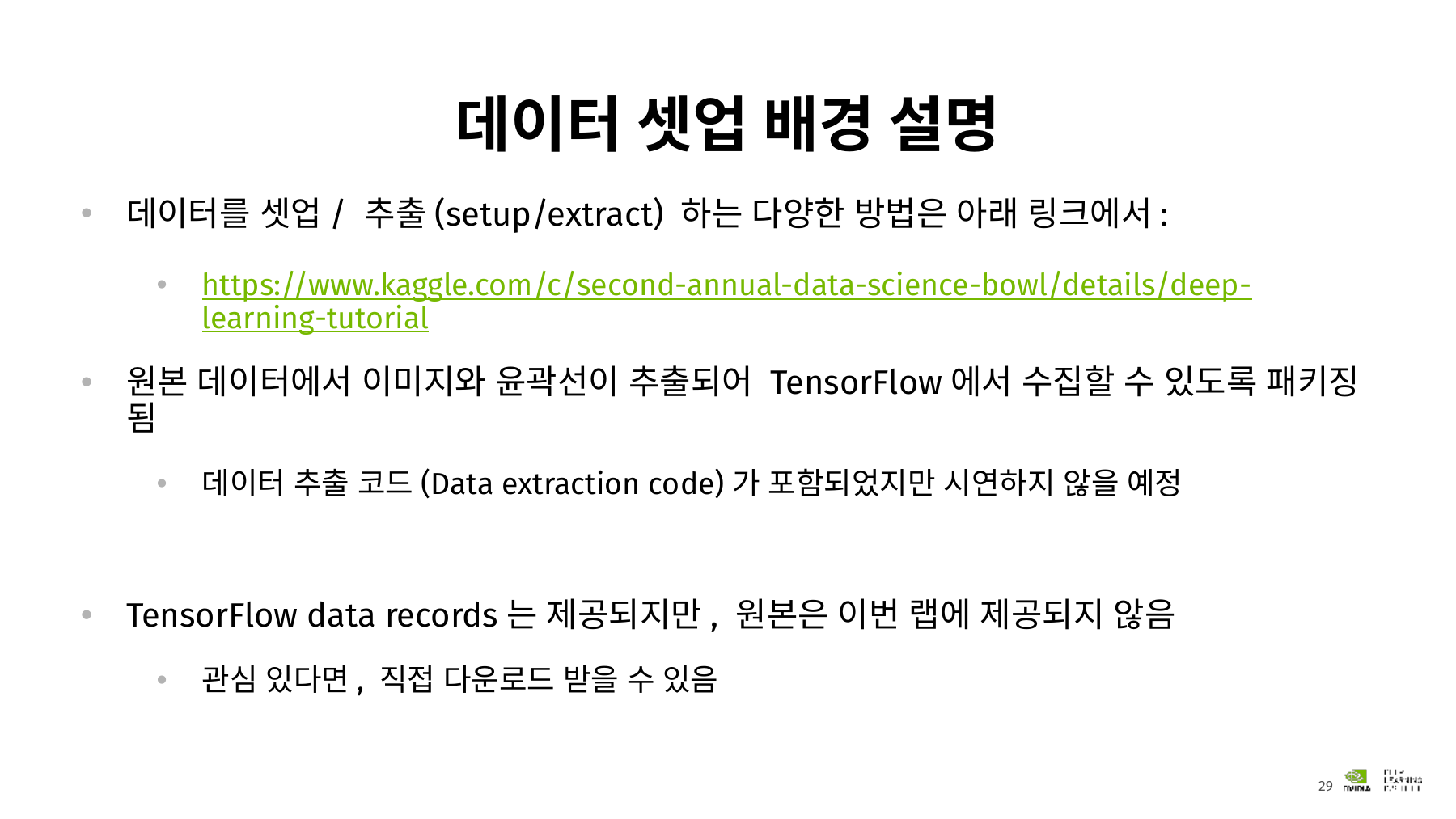

# 데이터 셋업 배경 설명
데이터를 셋업/ 추출(setup/extract) 하는 다양한 방법은 아래 링크에서:

https://www.kaggle.com/c/second-annual-data-science-bowl/details/deep-learning-tutorial
원본 데이터에서 이미지와 윤곽선이 추출되어 TensorFlow에서 수집할 수 있도록 패키징 됨
데이터 추출 코드(Data extraction code)가 포함되었지만 시연하지 않을 예정

TensorFlow data records는 제공되지만, 원본은 이번 랩에 제공되지 않음
관심 있다면, 직접 다운로드 받을 수 있음